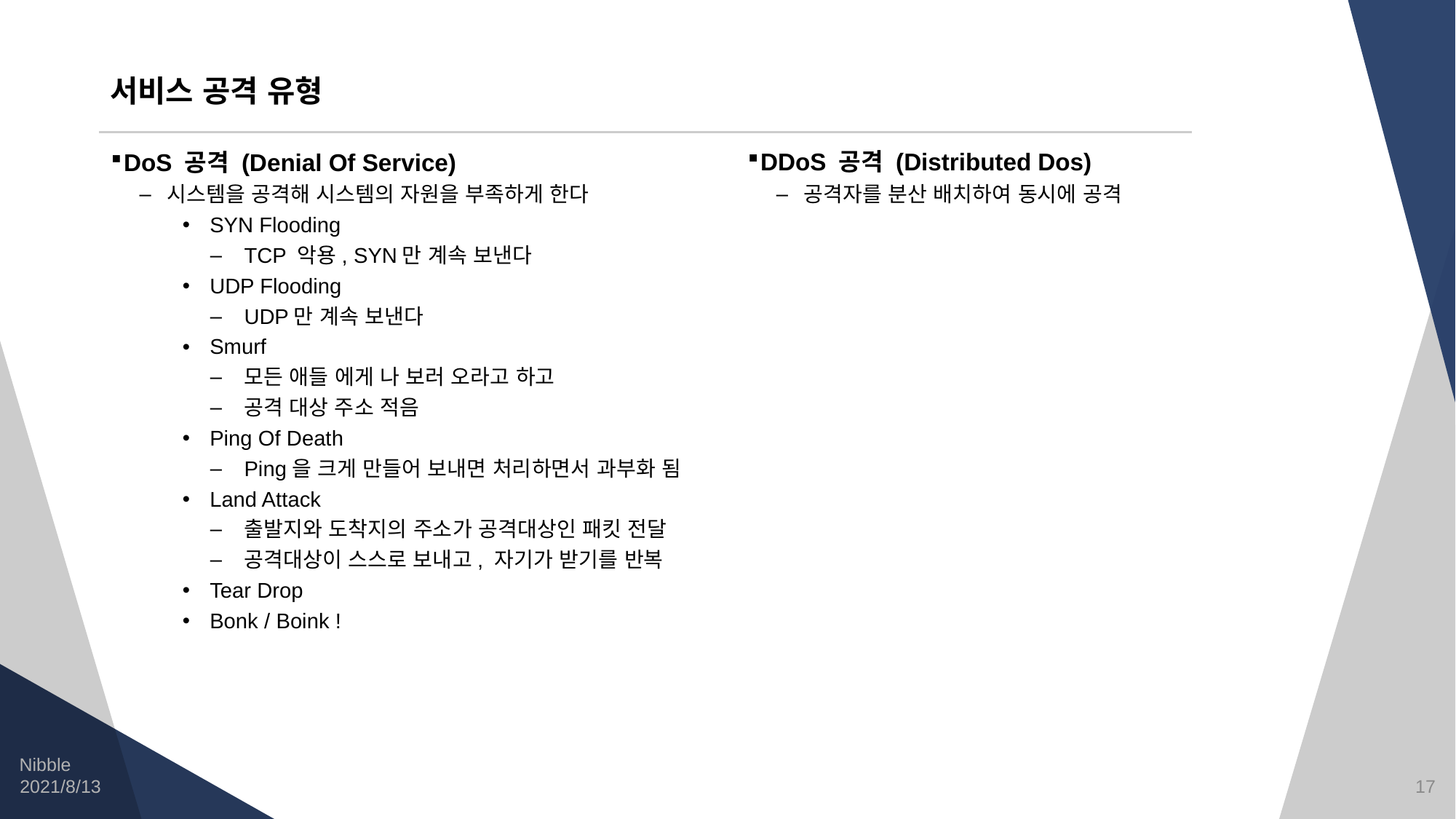

# 서비스 공격 유형
DDoS 공격 (Distributed Dos)
공격자를 분산 배치하여 동시에 공격
DoS 공격 (Denial Of Service)
시스템을 공격해 시스템의 자원을 부족하게 한다
SYN Flooding
TCP 악용, SYN만 계속 보낸다
UDP Flooding
UDP만 계속 보낸다
Smurf
모든 애들 에게 나 보러 오라고 하고
공격 대상 주소 적음
Ping Of Death
Ping을 크게 만들어 보내면 처리하면서 과부화 됨
Land Attack
출발지와 도착지의 주소가 공격대상인 패킷 전달
공격대상이 스스로 보내고, 자기가 받기를 반복
Tear Drop
Bonk / Boink !
Nibble
2021/8/13
17